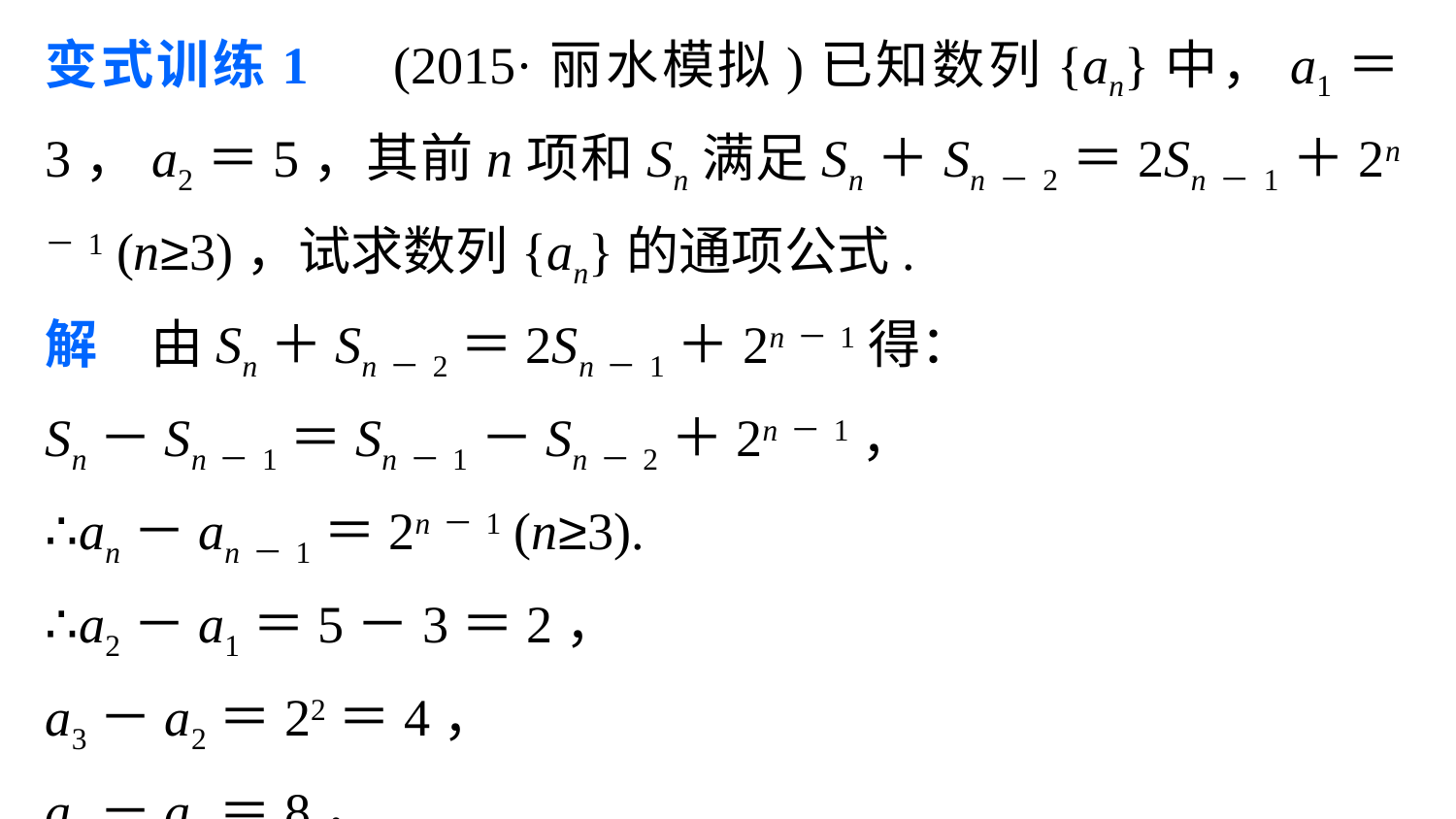

变式训练1　(2015·丽水模拟)已知数列{an}中，a1＝3，a2＝5，其前n项和Sn满足Sn＋Sn－2＝2Sn－1＋2n－1 (n≥3)，试求数列{an}的通项公式.
解　由Sn＋Sn－2＝2Sn－1＋2n－1得：
Sn－Sn－1＝Sn－1－Sn－2＋2n－1，
∴an－an－1＝2n－1 (n≥3).
∴a2－a1＝5－3＝2，
a3－a2＝22＝4，
a4－a3＝8，
…